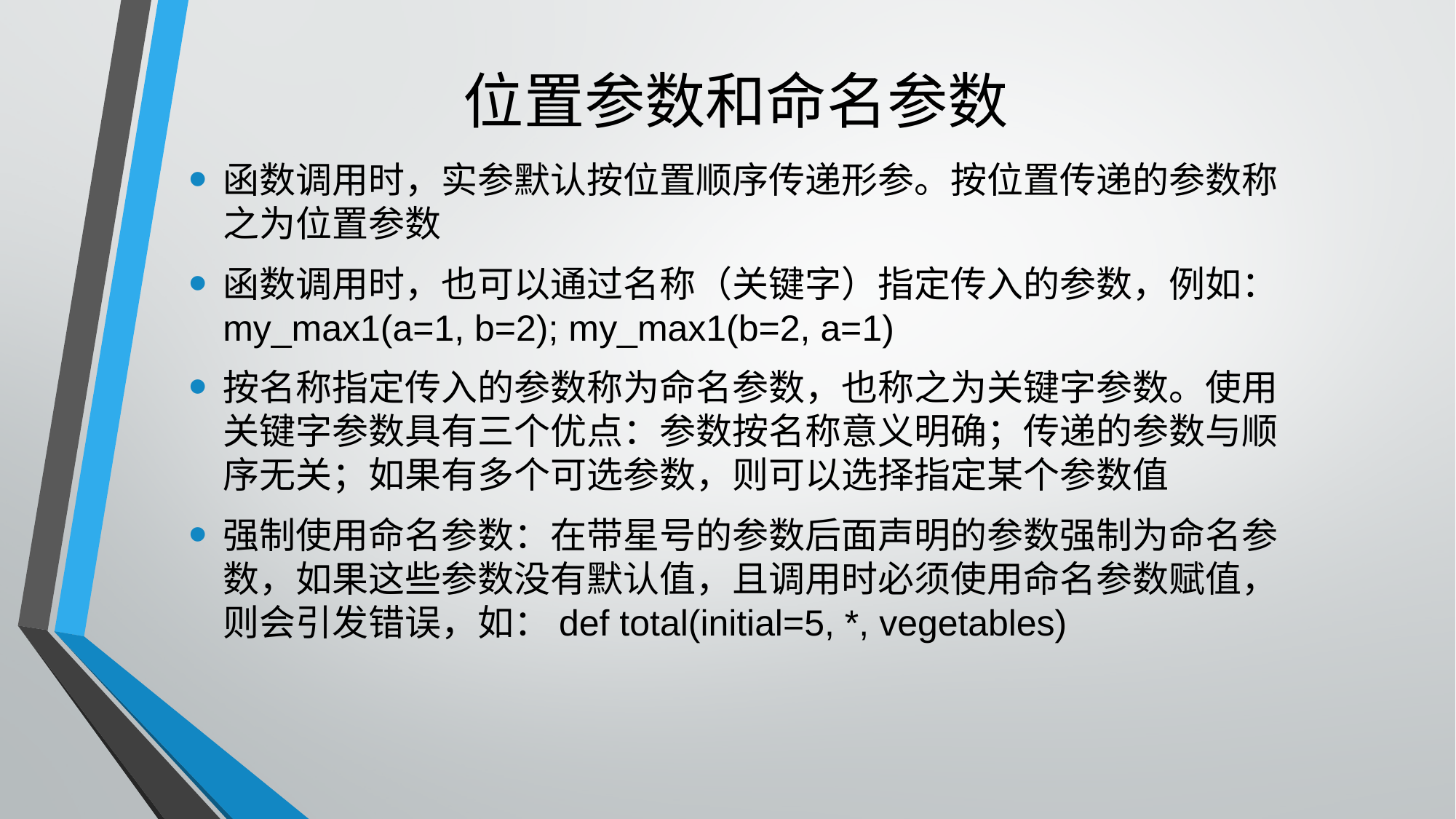

# 位置参数和命名参数
函数调用时，实参默认按位置顺序传递形参。按位置传递的参数称之为位置参数
函数调用时，也可以通过名称（关键字）指定传入的参数，例如：my_max1(a=1, b=2); my_max1(b=2, a=1)
按名称指定传入的参数称为命名参数，也称之为关键字参数。使用关键字参数具有三个优点：参数按名称意义明确；传递的参数与顺序无关；如果有多个可选参数，则可以选择指定某个参数值
强制使用命名参数：在带星号的参数后面声明的参数强制为命名参数，如果这些参数没有默认值，且调用时必须使用命名参数赋值，则会引发错误，如：def total(initial=5, *, vegetables)